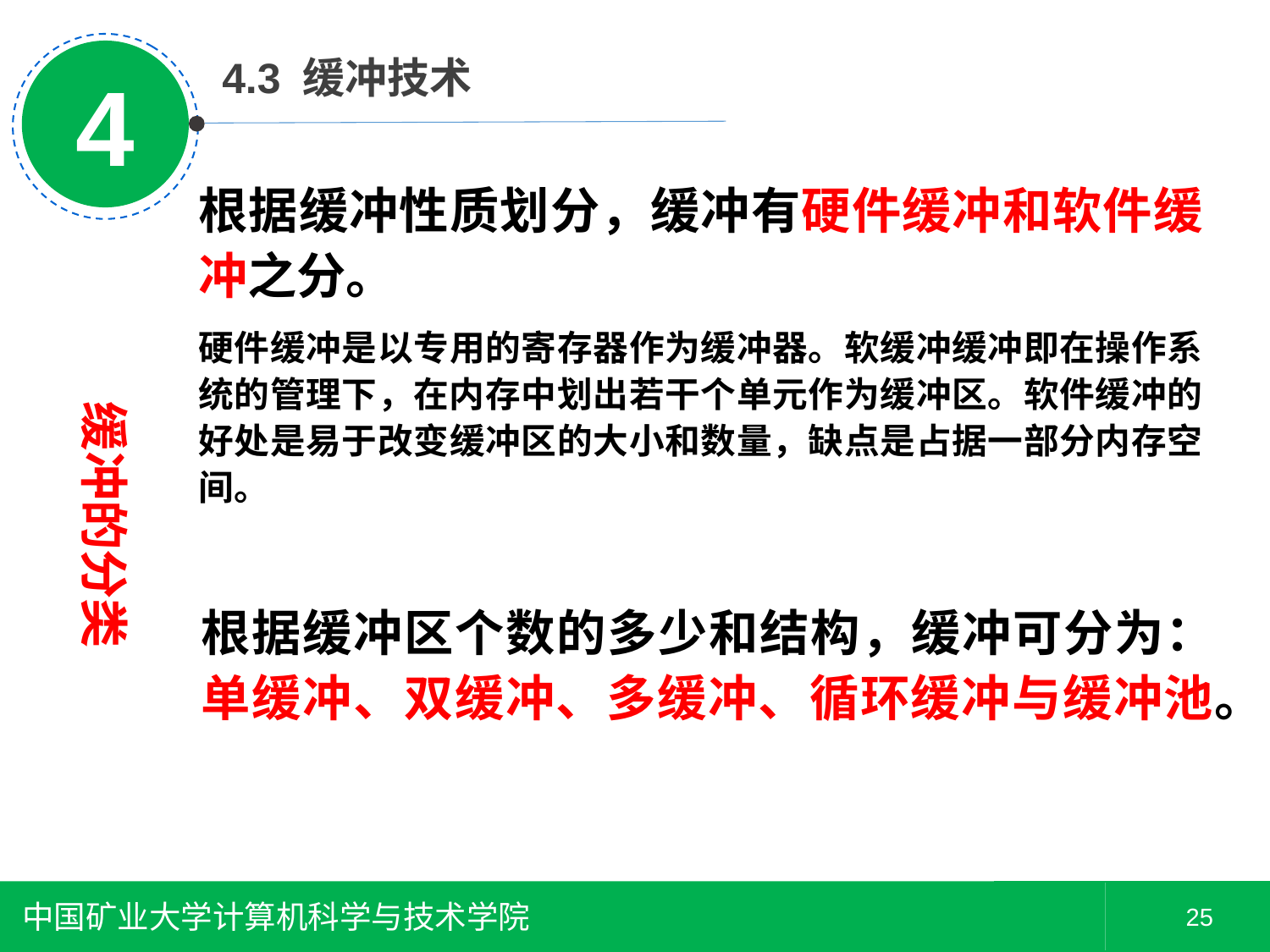

4
  4.3 缓冲技术

根据缓冲性质划分，缓冲有硬件缓冲和软件缓冲之分。
硬件缓冲是以专用的寄存器作为缓冲器。软缓冲缓冲即在操作系统的管理下，在内存中划出若干个单元作为缓冲区。软件缓冲的好处是易于改变缓冲区的大小和数量，缺点是占据一部分内存空间。
缓冲的分类
根据缓冲区个数的多少和结构，缓冲可分为：单缓冲、双缓冲、多缓冲、循环缓冲与缓冲池。